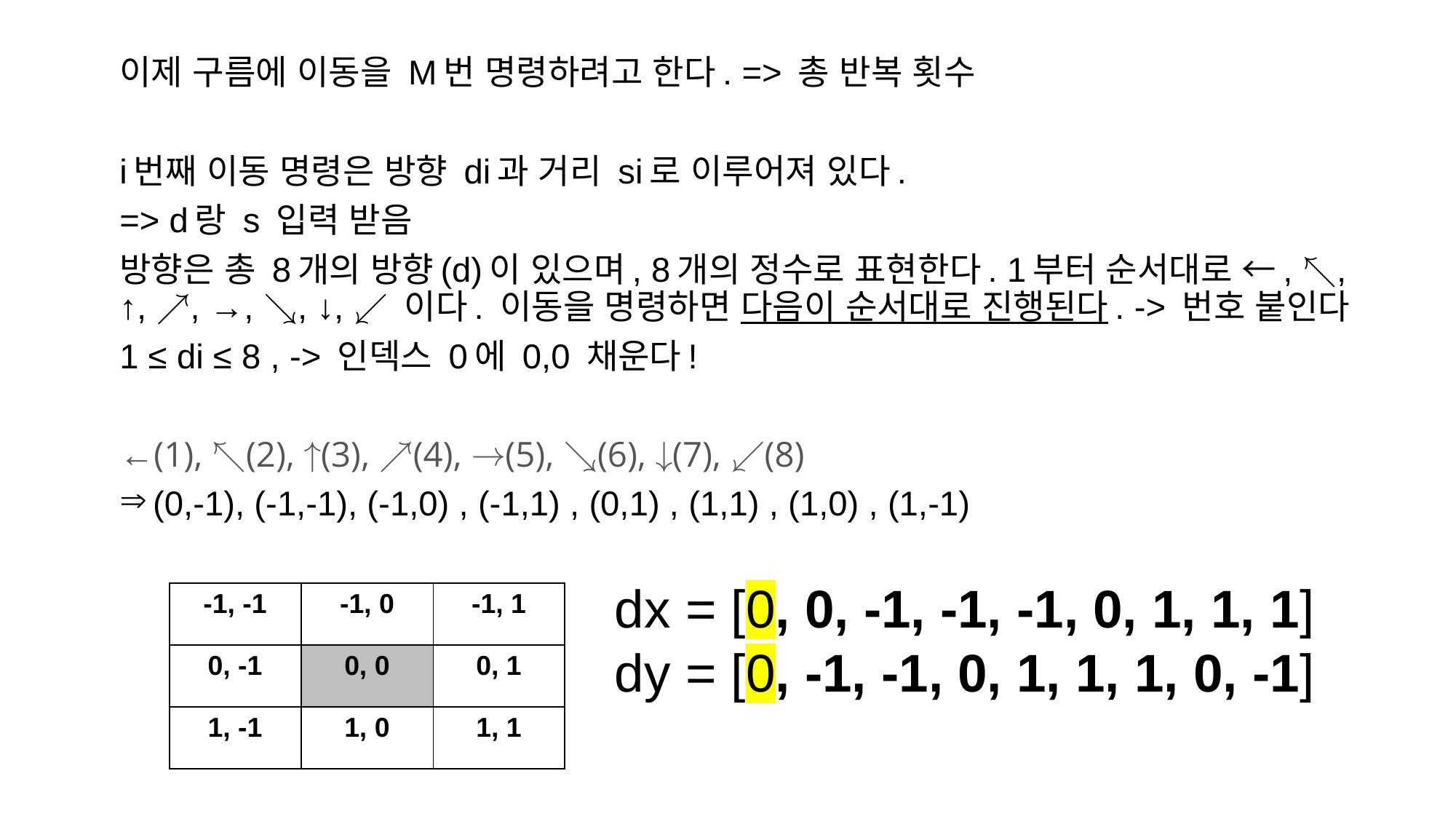

이제 구름에 이동을 M번 명령하려고 한다. => 총 반복 횟수

i번째 이동 명령은 방향 di과 거리 si로 이루어져 있다.
=> d랑 s 입력 받음
방향은 총 8개의 방향(d)이 있으며, 8개의 정수로 표현한다. 1부터 순서대로 ←, ↖, ↑, ↗, →, ↘, ↓, ↙ 이다. 이동을 명령하면 다음이 순서대로 진행된다. -> 번호 붙인다
1 ≤ di ≤ 8 , -> 인덱스 0에 0,0 채운다!

←(1), ↖(2), ↑(3), ↗(4), →(5), ↘(6), ↓(7), ↙(8)
 (0,-1), (-1,-1), (-1,0) , (-1,1) , (0,1) , (1,1) , (1,0) , (1,-1)

dx = [0, 0, -1, -1, -1, 0, 1, 1, 1]
dy = [0, -1, -1, 0, 1, 1, 1, 0, -1]
| -1, -1 | -1, 0 | -1, 1 |
| --- | --- | --- |
| 0, -1 | 0, 0 | 0, 1 |
| 1, -1 | 1, 0 | 1, 1 |